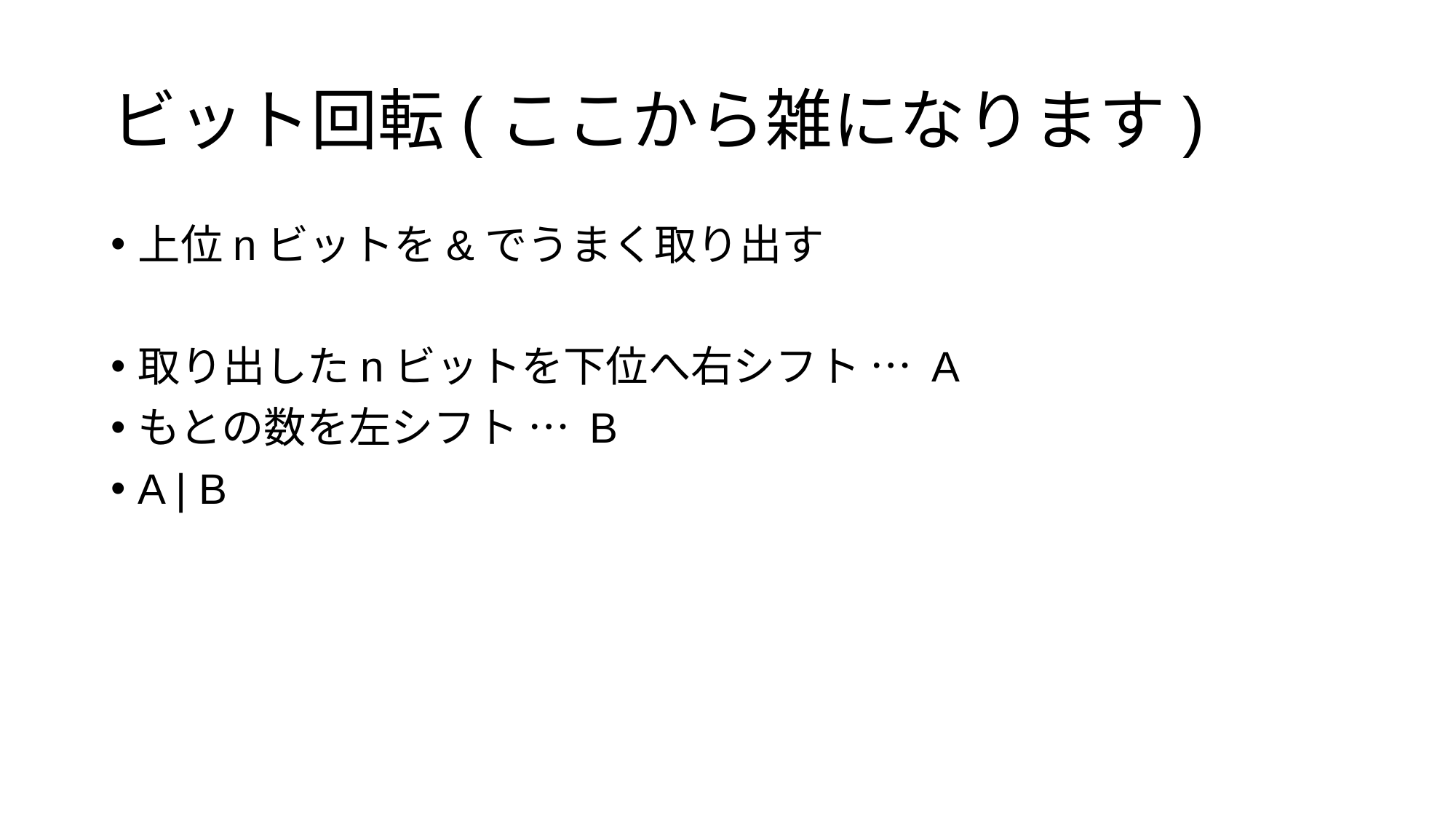

# ビット回転(ここから雑になります)
上位nビットを&でうまく取り出す

取り出したnビットを下位へ右シフト … A
もとの数を左シフト … B
A | B